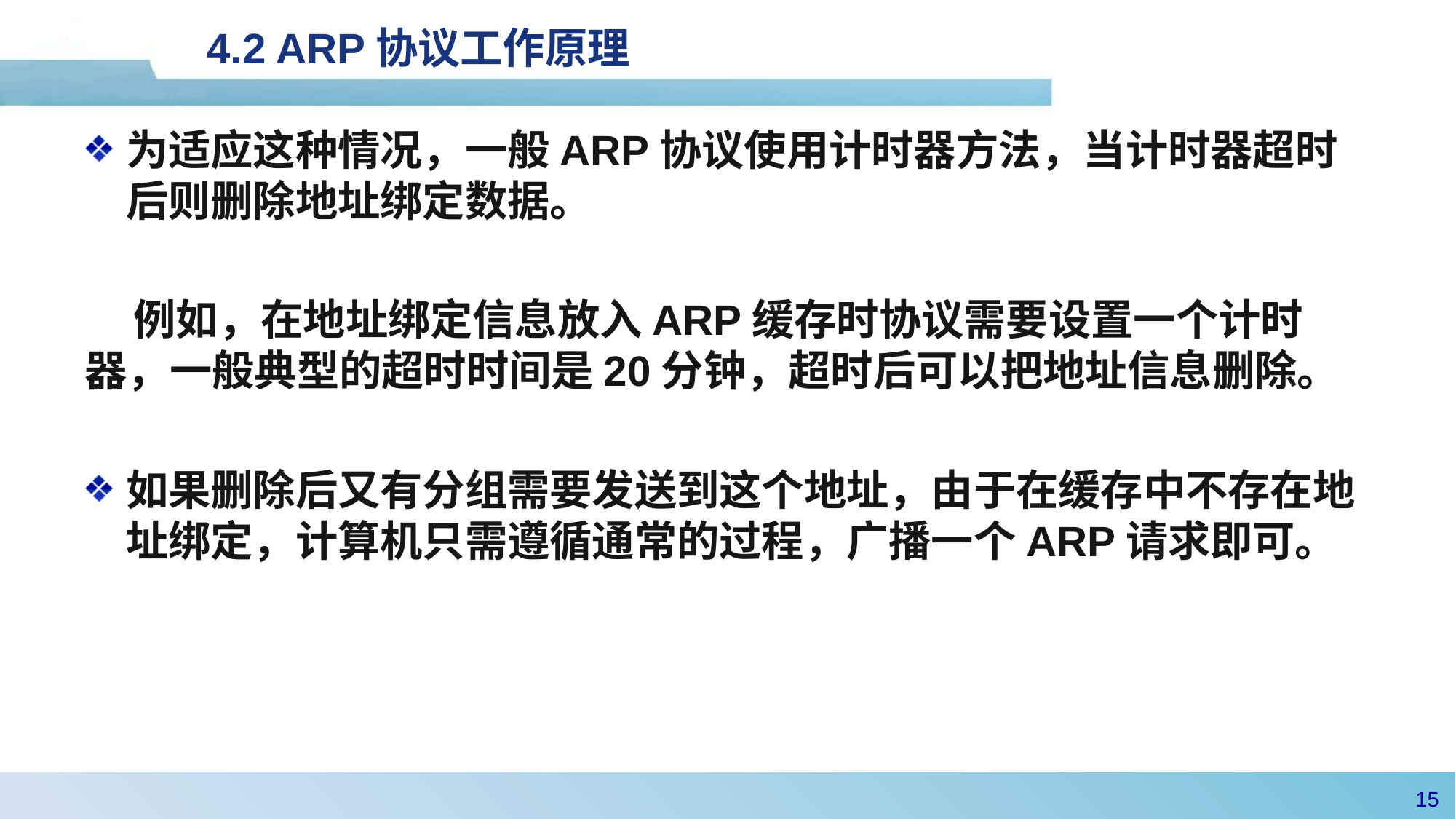

4.2 ARP协议工作原理
为适应这种情况，一般ARP协议使用计时器方法，当计时器超时后则删除地址绑定数据。

    例如，在地址绑定信息放入ARP缓存时协议需要设置一个计时器，一般典型的超时时间是20分钟，超时后可以把地址信息删除。

如果删除后又有分组需要发送到这个地址，由于在缓存中不存在地址绑定，计算机只需遵循通常的过程，广播一个ARP请求即可。
15